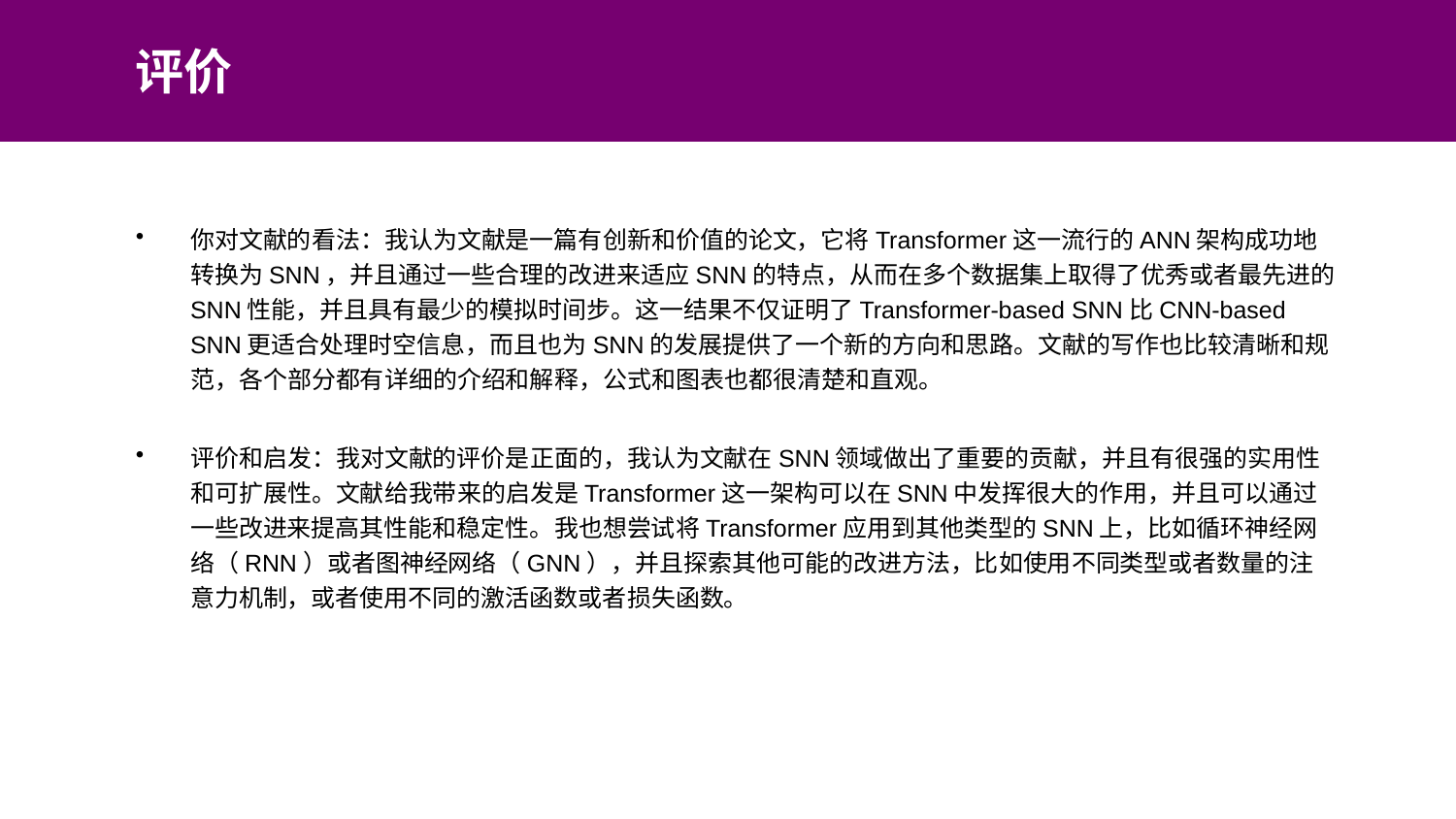

评价
你对文献的看法：我认为文献是一篇有创新和价值的论文，它将Transformer这一流行的ANN架构成功地转换为SNN，并且通过一些合理的改进来适应SNN的特点，从而在多个数据集上取得了优秀或者最先进的SNN性能，并且具有最少的模拟时间步。这一结果不仅证明了Transformer-based SNN比CNN-based SNN更适合处理时空信息，而且也为SNN的发展提供了一个新的方向和思路。文献的写作也比较清晰和规范，各个部分都有详细的介绍和解释，公式和图表也都很清楚和直观。
评价和启发：我对文献的评价是正面的，我认为文献在SNN领域做出了重要的贡献，并且有很强的实用性和可扩展性。文献给我带来的启发是Transformer这一架构可以在SNN中发挥很大的作用，并且可以通过一些改进来提高其性能和稳定性。我也想尝试将Transformer应用到其他类型的SNN上，比如循环神经网络（RNN）或者图神经网络（GNN），并且探索其他可能的改进方法，比如使用不同类型或者数量的注意力机制，或者使用不同的激活函数或者损失函数。